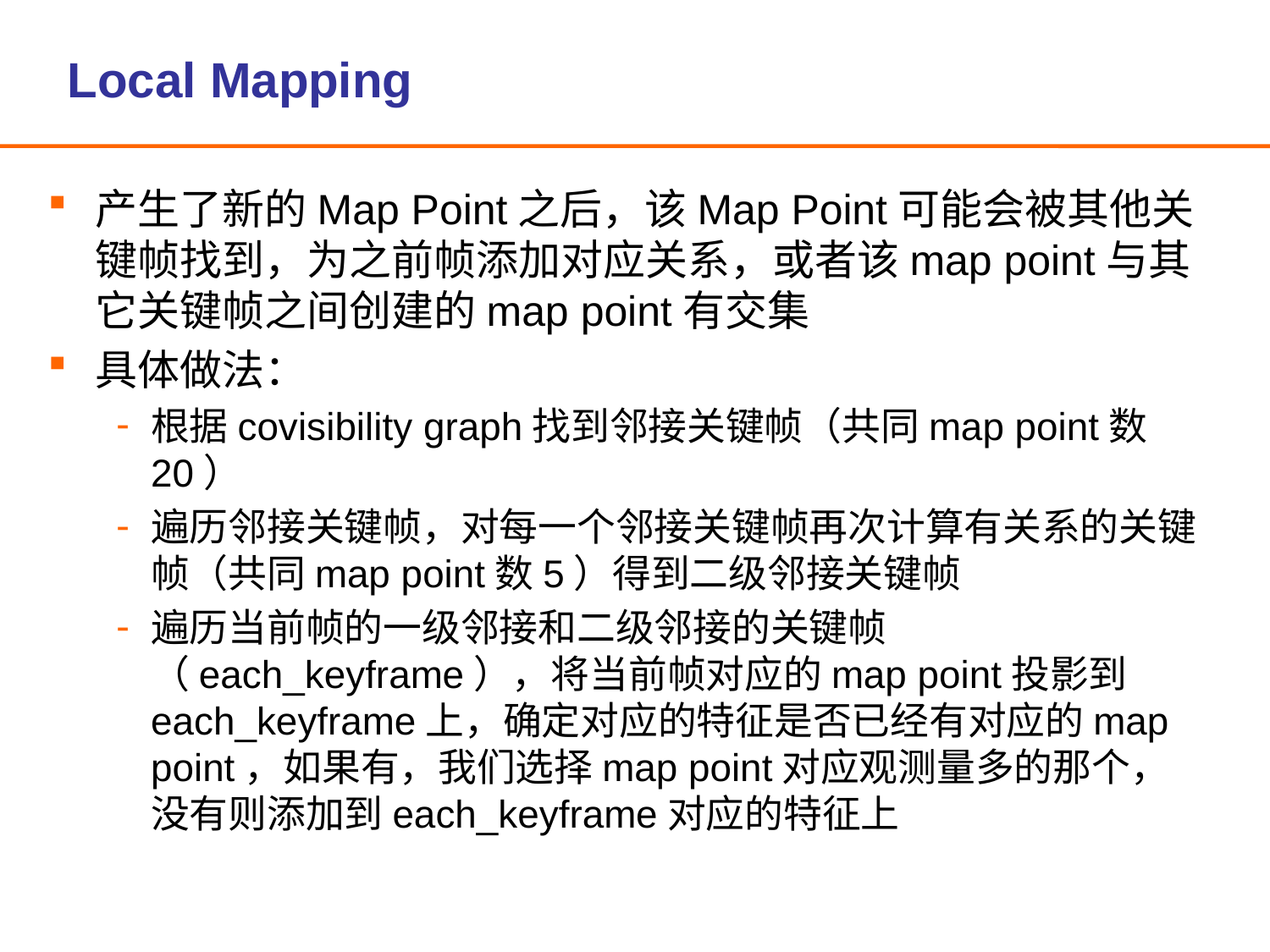

# Local Mapping
产生了新的Map Point之后，该Map Point可能会被其他关键帧找到，为之前帧添加对应关系，或者该map point与其它关键帧之间创建的map point有交集
具体做法：
根据covisibility graph找到邻接关键帧（共同map point数20）
遍历邻接关键帧，对每一个邻接关键帧再次计算有关系的关键帧（共同map point数5）得到二级邻接关键帧
遍历当前帧的一级邻接和二级邻接的关键帧（each_keyframe），将当前帧对应的map point投影到each_keyframe上，确定对应的特征是否已经有对应的map point，如果有，我们选择map point对应观测量多的那个，没有则添加到each_keyframe对应的特征上